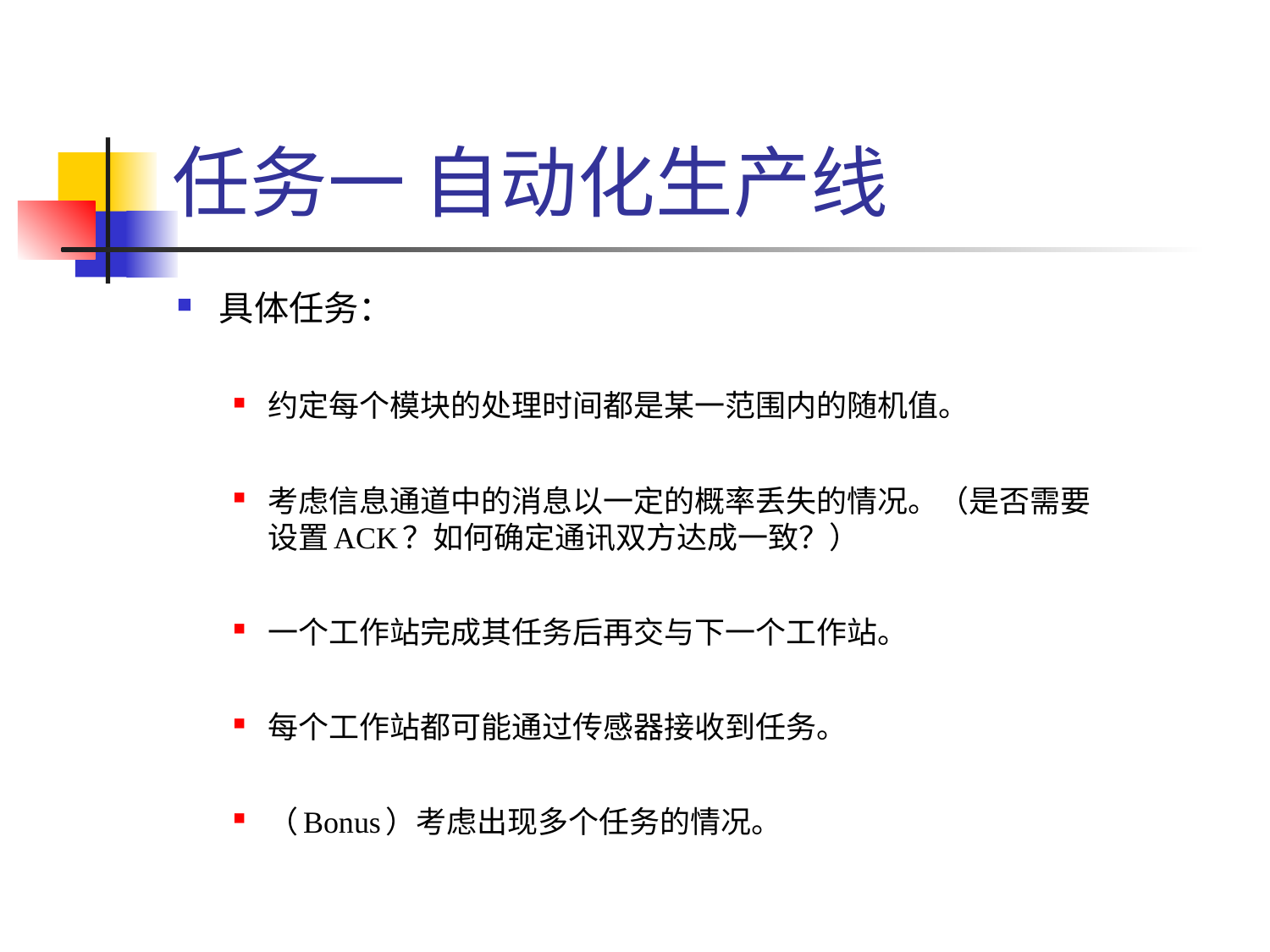

# 任务一 自动化生产线
具体任务：

约定每个模块的处理时间都是某一范围内的随机值。

考虑信息通道中的消息以一定的概率丢失的情况。（是否需要设置ACK？如何确定通讯双方达成一致？）

一个工作站完成其任务后再交与下一个工作站。

每个工作站都可能通过传感器接收到任务。

（Bonus）考虑出现多个任务的情况。